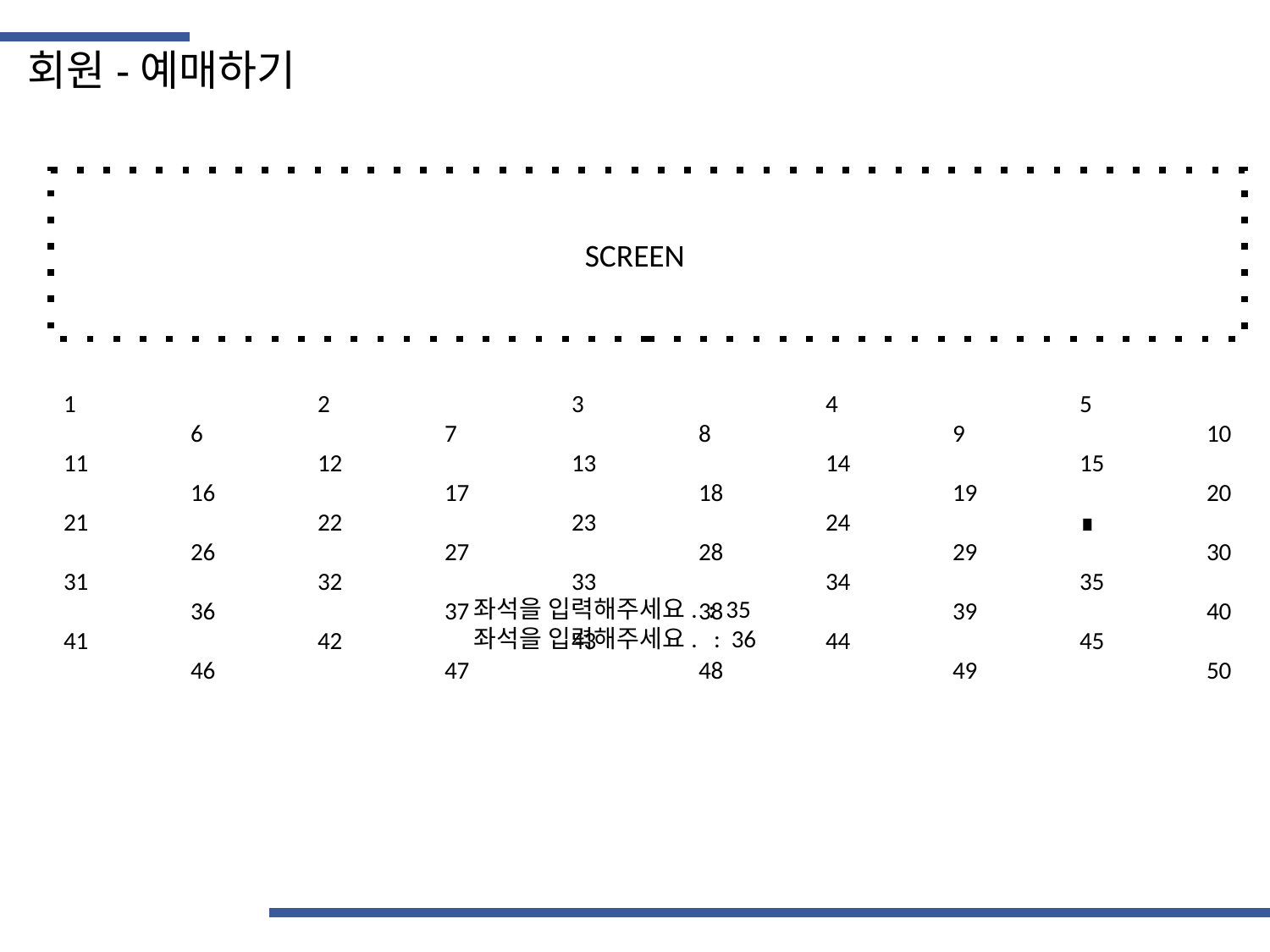

회원-예매하기

SCREEN
1		2		3		4		5		6		7		8		9		10
11		12		13		14		15		16		17		18		19		20
21		22		23		24		∎		26		27		28		29		30
31		32		33		34		35		36		37		38		39		40
41		42		43		44		45		46		47		48		49		50
좌석을 입력해주세요.  :  35
좌석을 입력해주세요.   :  36